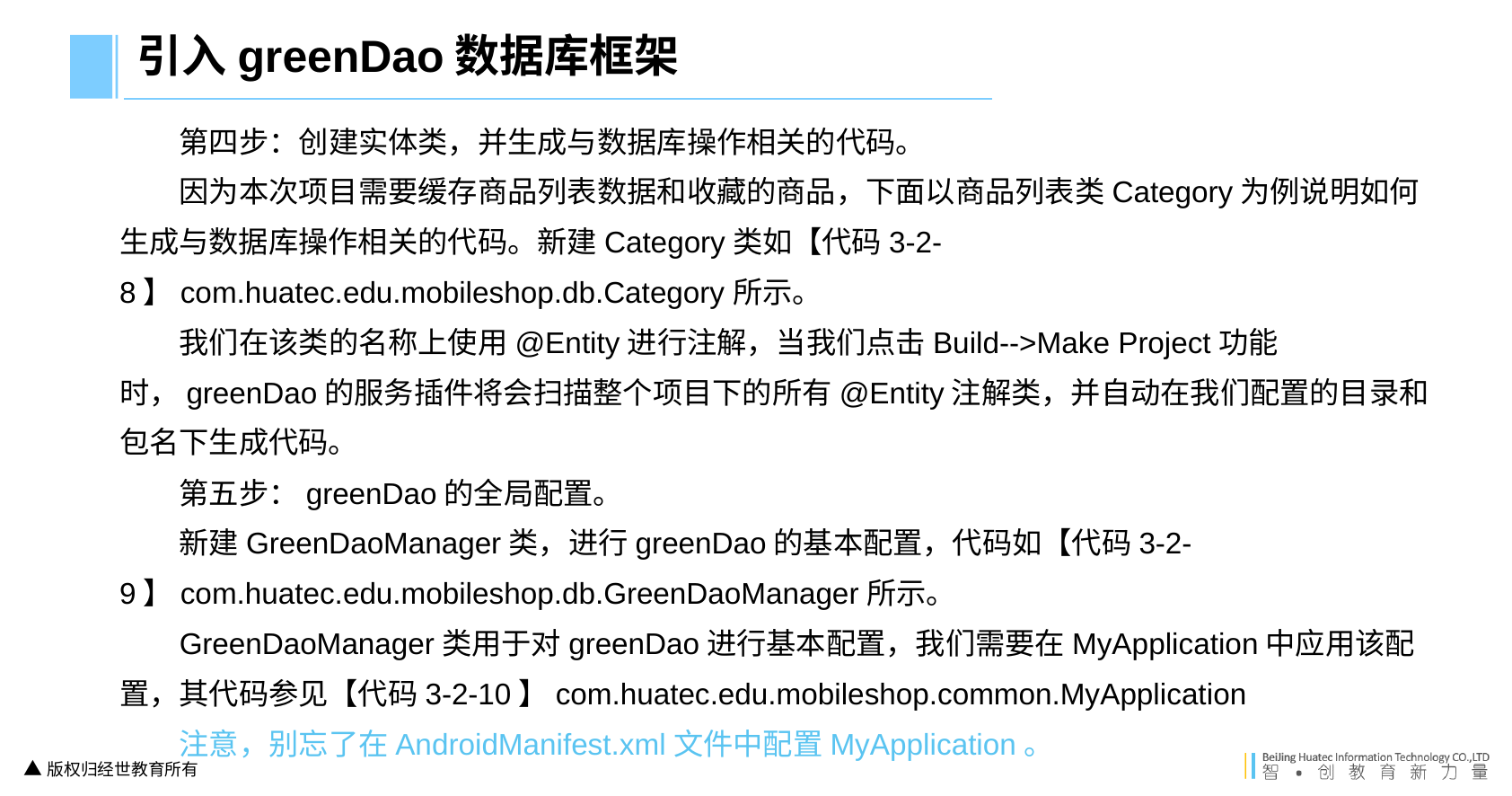

引入greenDao数据库框架

第四步：创建实体类，并生成与数据库操作相关的代码。
因为本次项目需要缓存商品列表数据和收藏的商品，下面以商品列表类Category为例说明如何生成与数据库操作相关的代码。新建Category类如【代码3-2-8】com.huatec.edu.mobileshop.db.Category所示。
我们在该类的名称上使用@Entity进行注解，当我们点击Build-->Make Project功能时，greenDao的服务插件将会扫描整个项目下的所有@Entity注解类，并自动在我们配置的目录和包名下生成代码。
第五步：greenDao的全局配置。
新建GreenDaoManager类，进行greenDao的基本配置，代码如【代码3-2-9】com.huatec.edu.mobileshop.db.GreenDaoManager所示。
GreenDaoManager类用于对greenDao进行基本配置，我们需要在MyApplication中应用该配置，其代码参见【代码3-2-10】com.huatec.edu.mobileshop.common.MyApplication
注意，别忘了在AndroidManifest.xml文件中配置MyApplication。